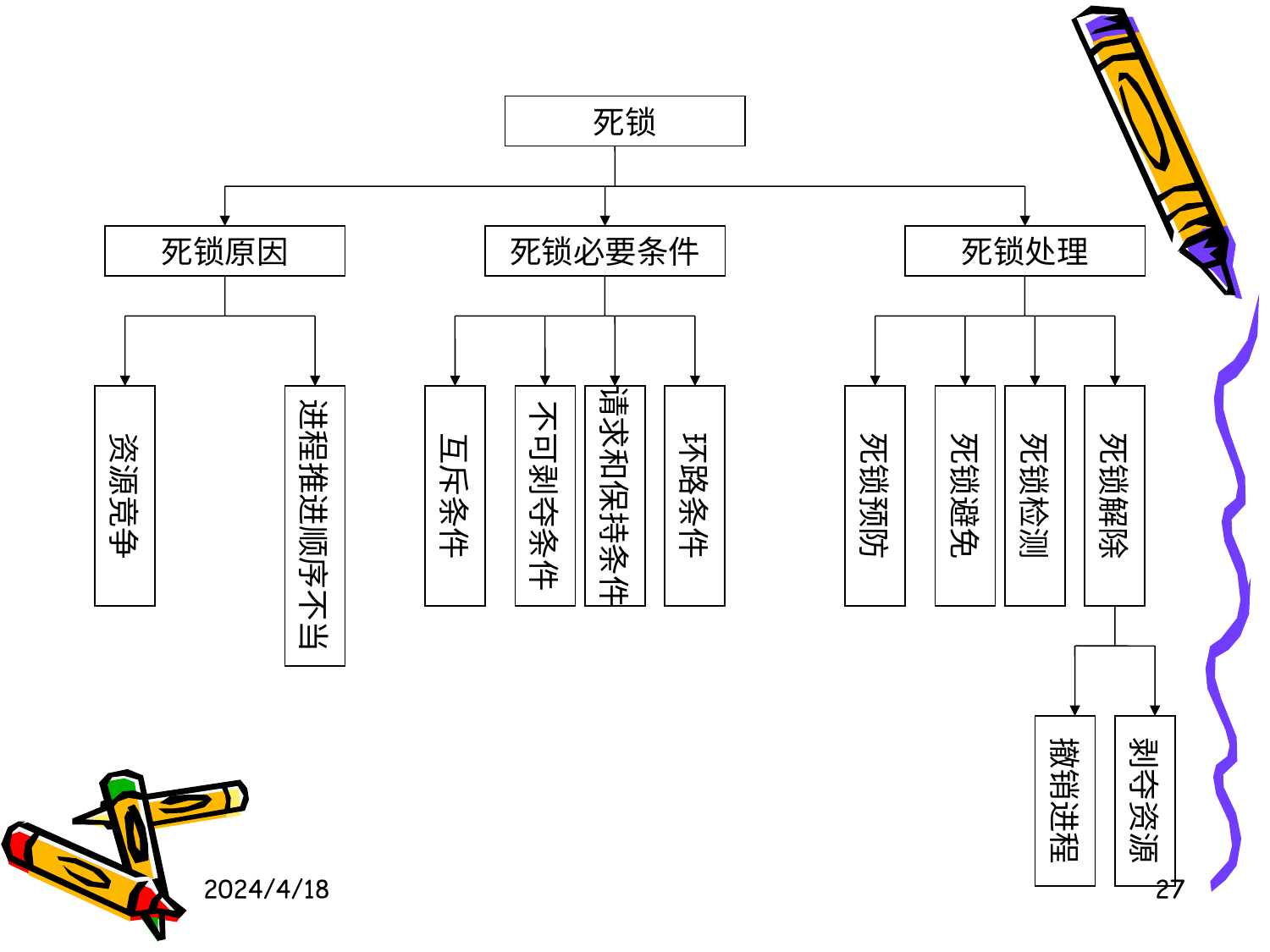

#
死锁

死锁原因
死锁必要条件
死锁处理

资源竞争
进程推进顺序不当
互斥条件
不可剥夺条件
请求和保持条件
环路条件
死锁预防
死锁避免
死锁检测
死锁解除

撤销进程
剥夺资源
2024/4/18
27